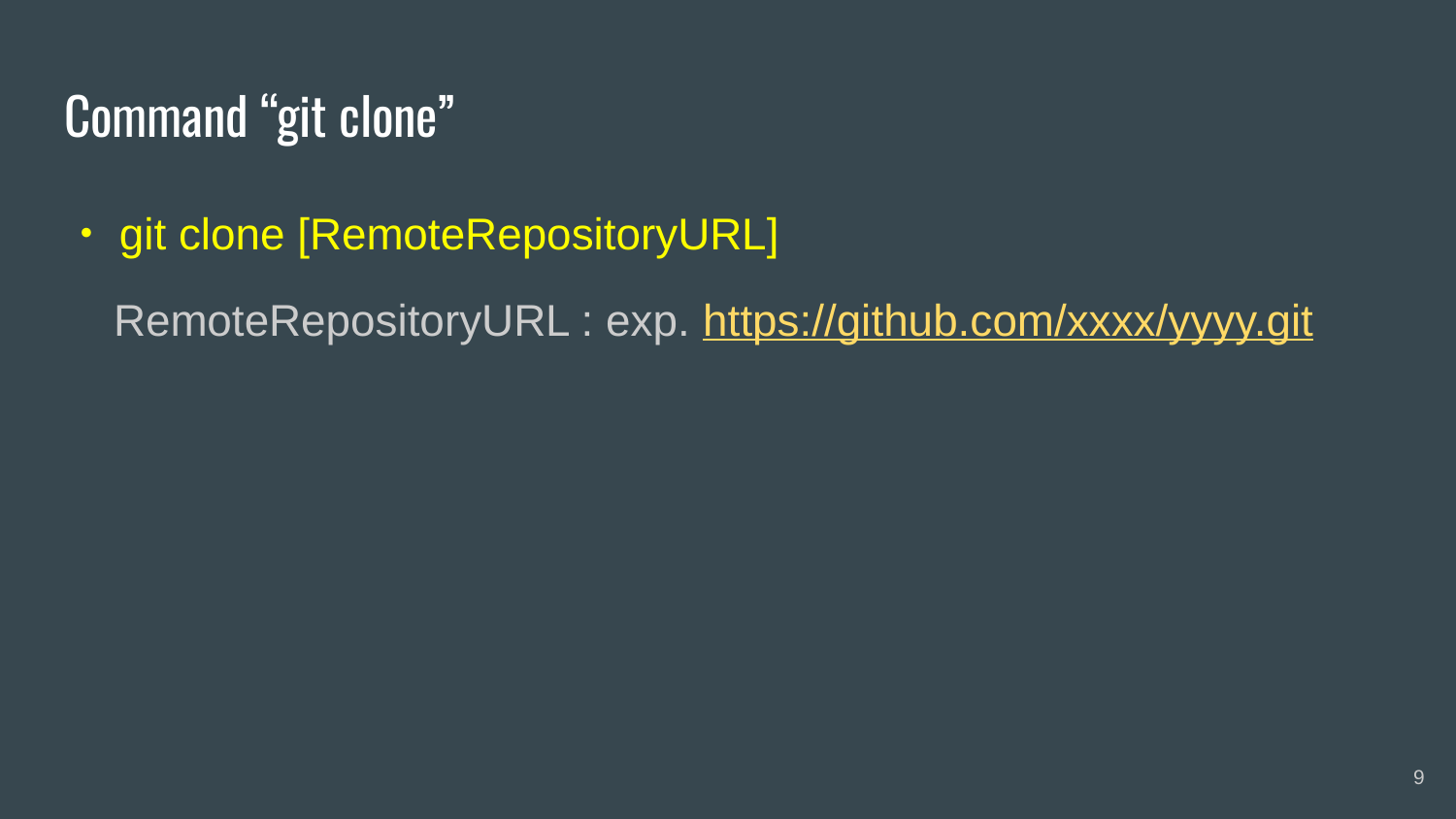

# Command “git clone”
・git clone [RemoteRepositoryURL]
    RemoteRepositoryURL : exp. https://github.com/xxxx/yyyy.git
9